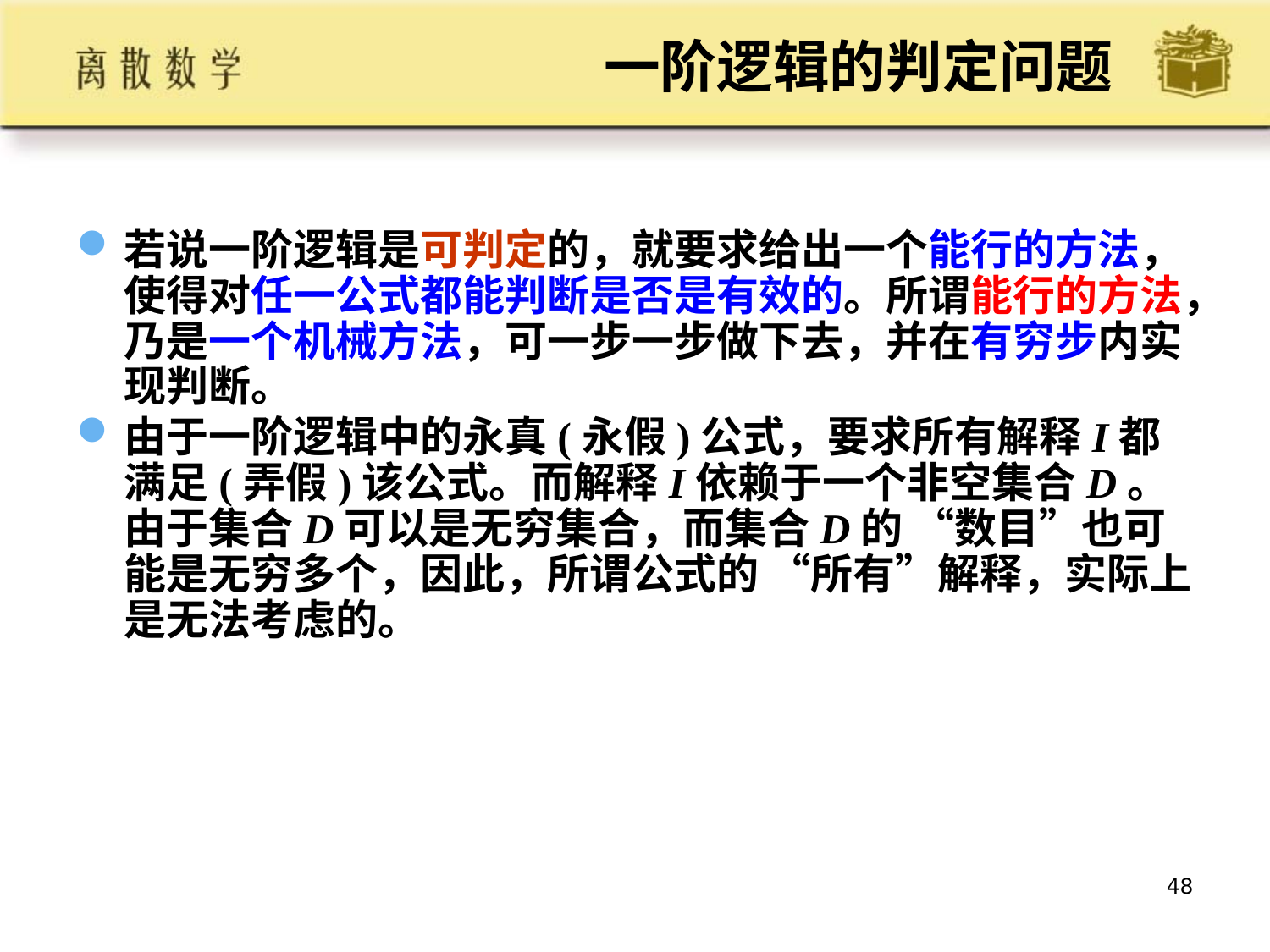

# 一阶逻辑的判定问题
若说一阶逻辑是可判定的，就要求给出一个能行的方法，使得对任一公式都能判断是否是有效的。所谓能行的方法，乃是一个机械方法，可一步一步做下去，并在有穷步内实现判断。
由于一阶逻辑中的永真(永假)公式，要求所有解释I都满足(弄假)该公式。而解释I依赖于一个非空集合D。由于集合D可以是无穷集合，而集合D的 “数目”也可能是无穷多个，因此，所谓公式的 “所有”解释，实际上是无法考虑的。
48